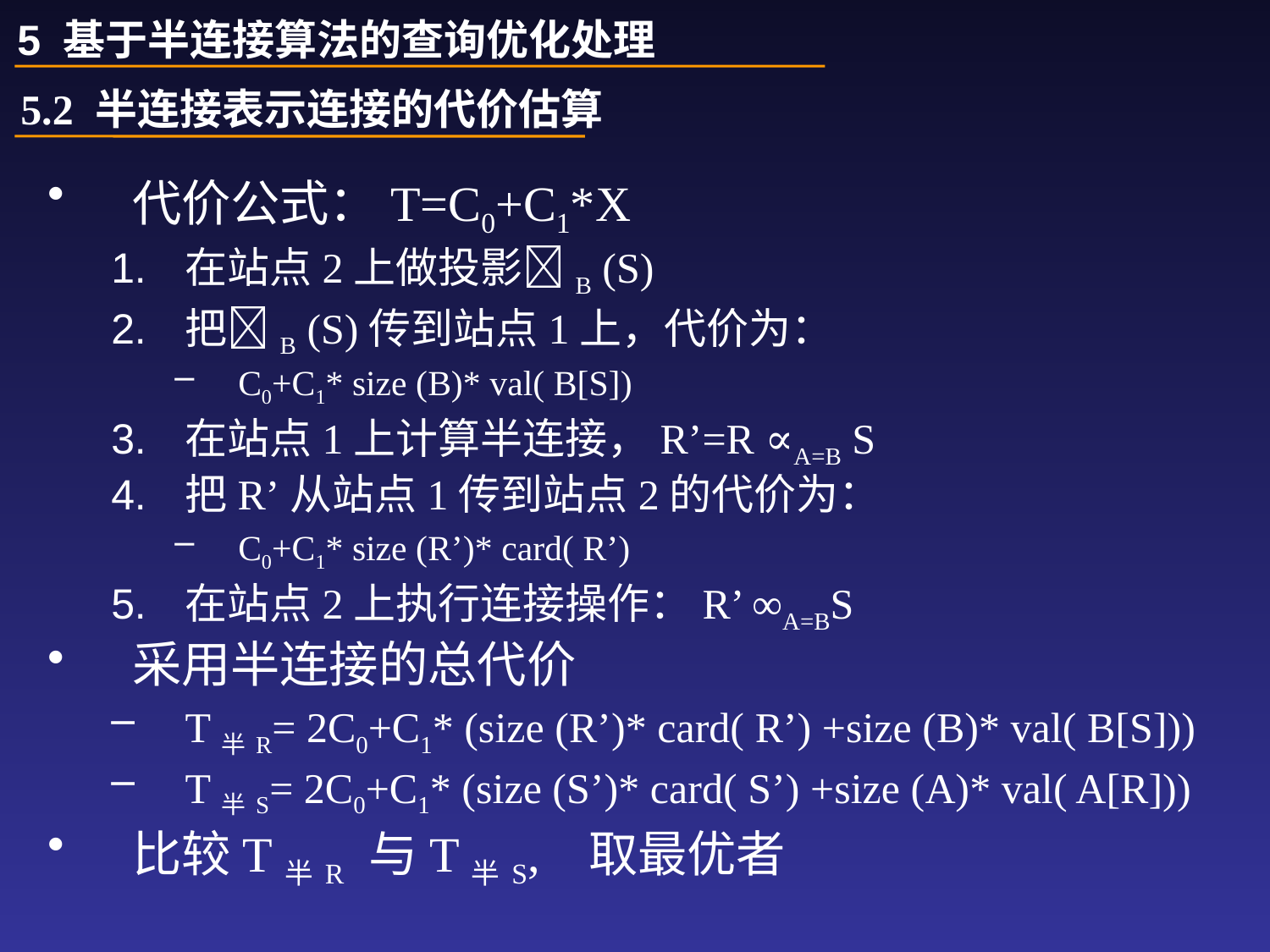

5 基于半连接算法的查询优化处理

5.2 半连接表示连接的代价估算

代价公式：T=C0+C1*X
在站点2上做投影πB (S)
把πB (S)传到站点1上，代价为：
C0+C1* size (B)* val( B[S])
在站点1上计算半连接，R’=R ∝A=B S
把R’从站点1传到站点2的代价为：
C0+C1* size (R’)* card( R’)
在站点2上执行连接操作：R’ ∞A=BS
采用半连接的总代价
T半R= 2C0+C1* (size (R’)* card( R’) +size (B)* val( B[S]))
T半S= 2C0+C1* (size (S’)* card( S’) +size (A)* val( A[R]))
比较T半R 与T半S,   取最优者